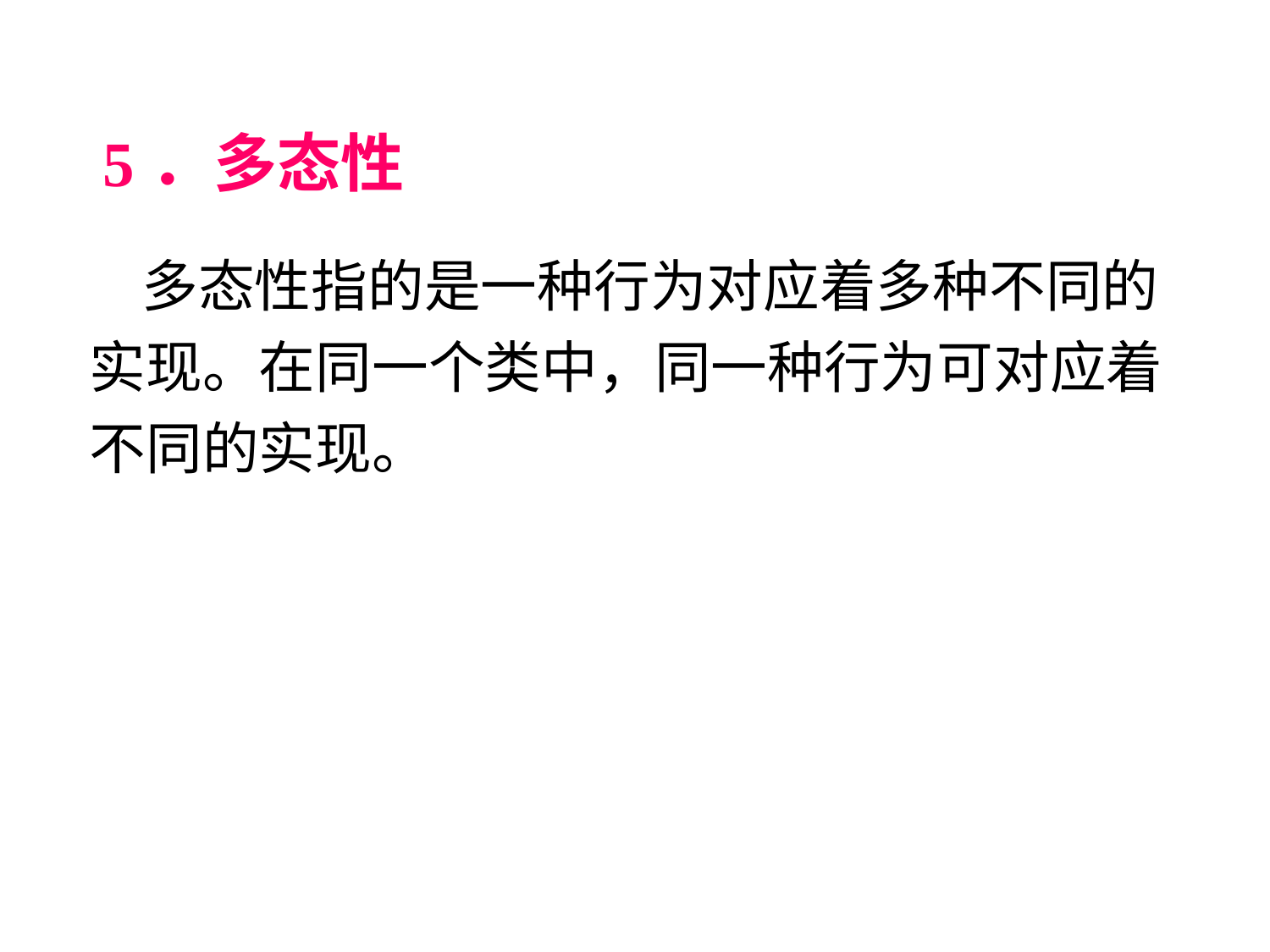

5．多态性
   多态性指的是一种行为对应着多种不同的实现。在同一个类中，同一种行为可对应着不同的实现。